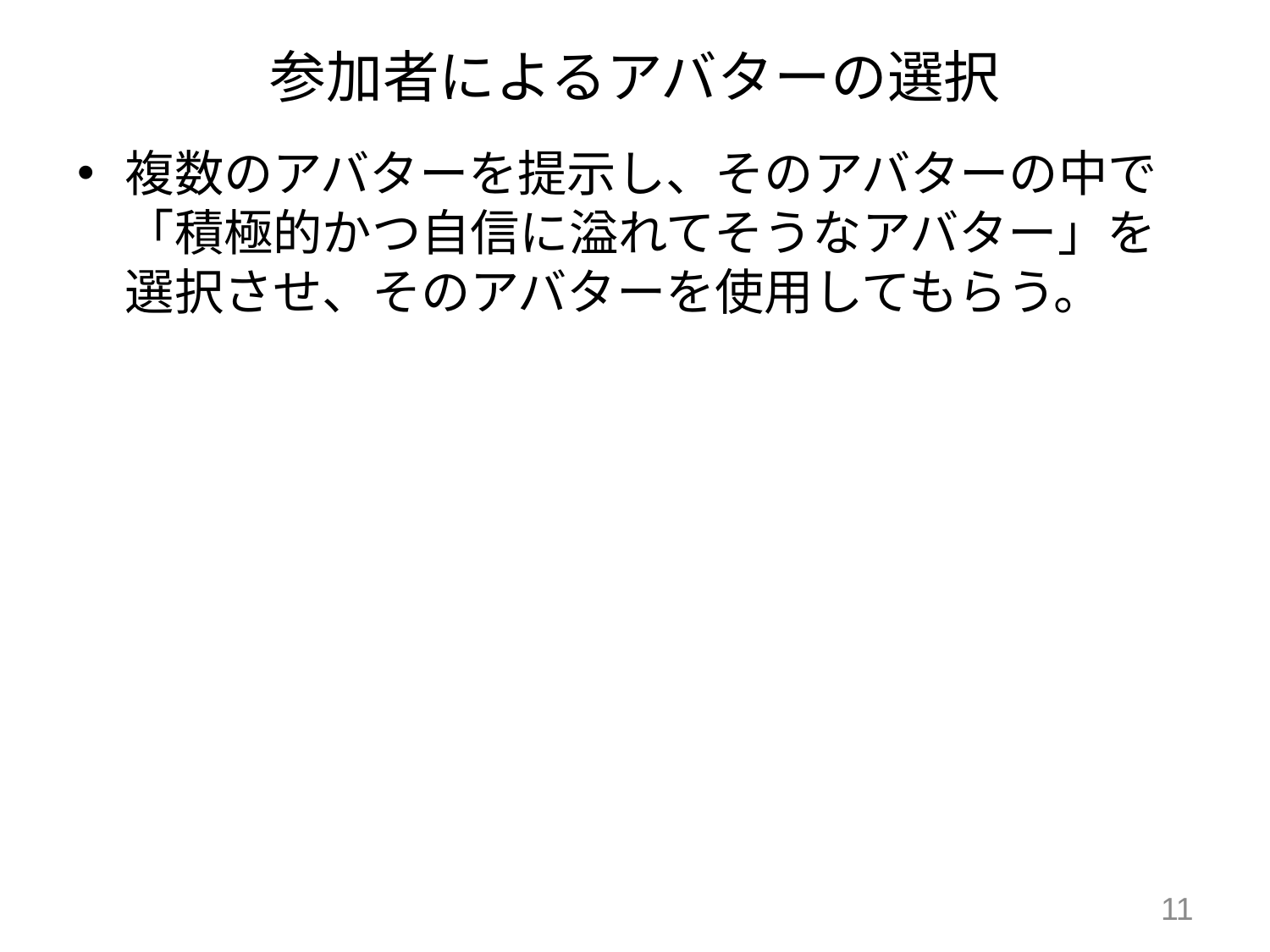

# 参加者によるアバターの選択
複数のアバターを提示し、そのアバターの中で「積極的かつ自信に溢れてそうなアバター」を選択させ、そのアバターを使用してもらう。
11